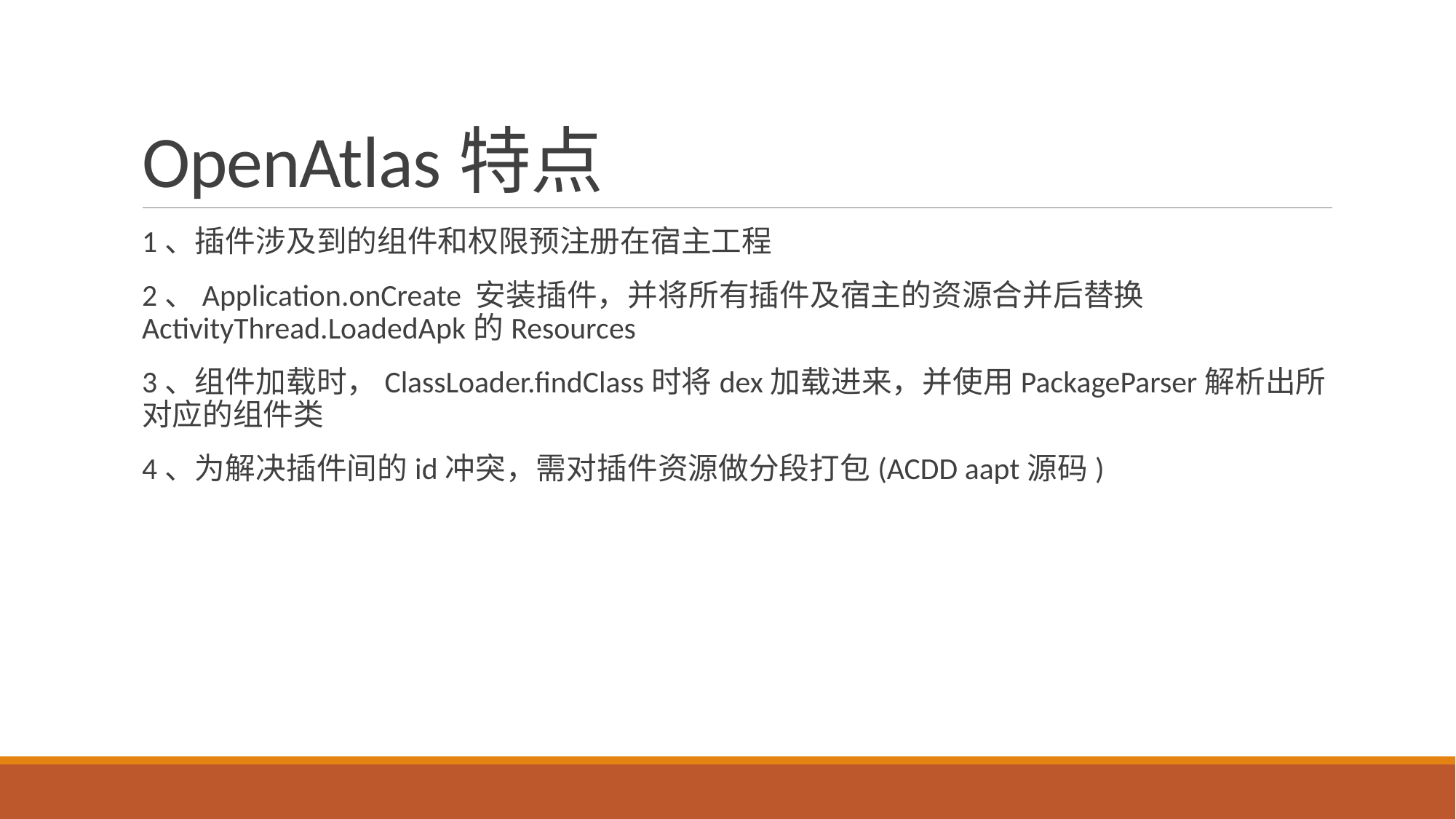

# OpenAtlas特点
1、插件涉及到的组件和权限预注册在宿主工程
2、Application.onCreate 安装插件，并将所有插件及宿主的资源合并后替换ActivityThread.LoadedApk的Resources
3、组件加载时，ClassLoader.findClass时将dex加载进来，并使用PackageParser解析出所对应的组件类
4、为解决插件间的id冲突，需对插件资源做分段打包(ACDD aapt源码)